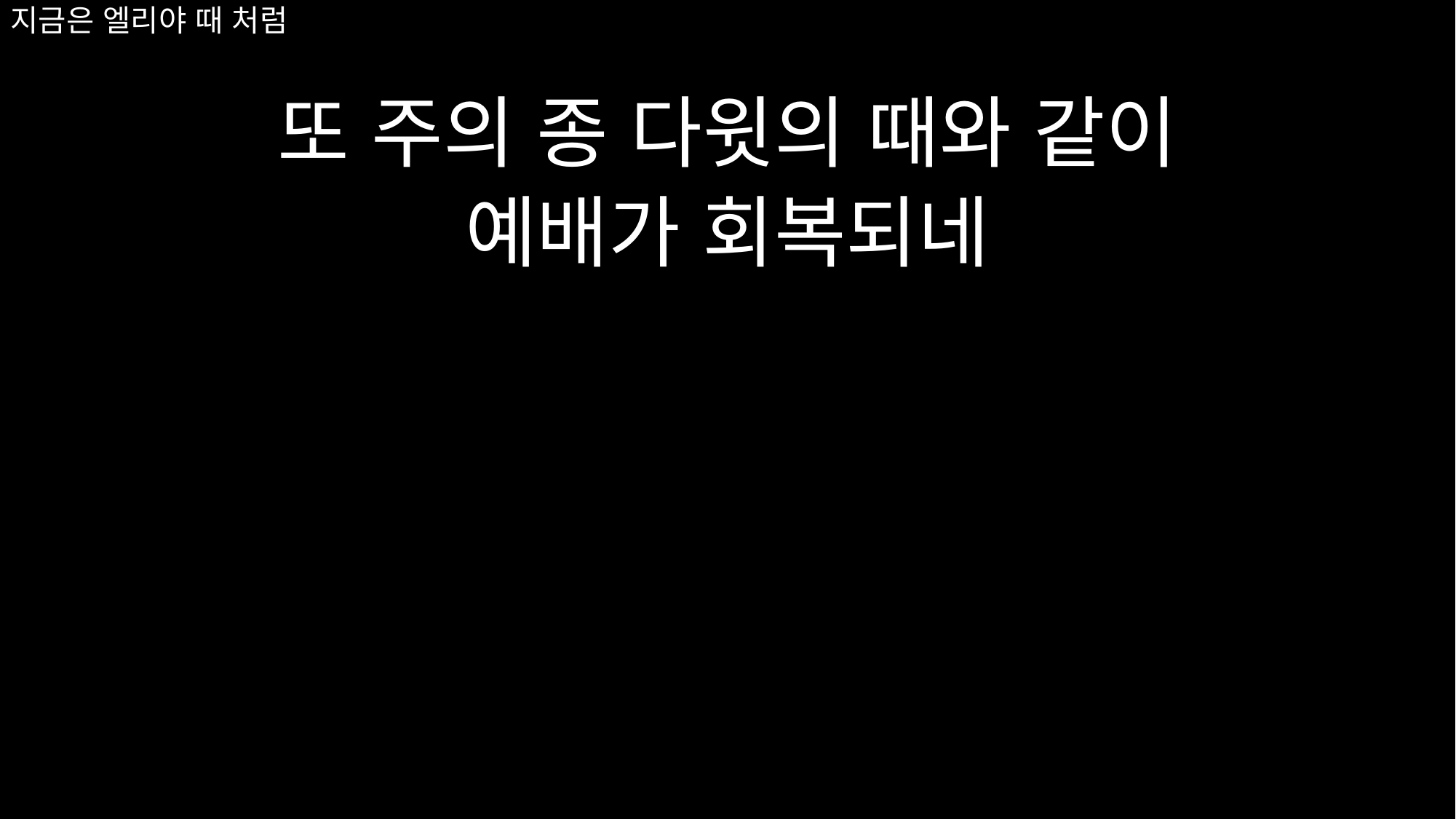

# 지금은 엘리야 때 처럼
또 주의 종 다윗의 때와 같이
예배가 회복되네